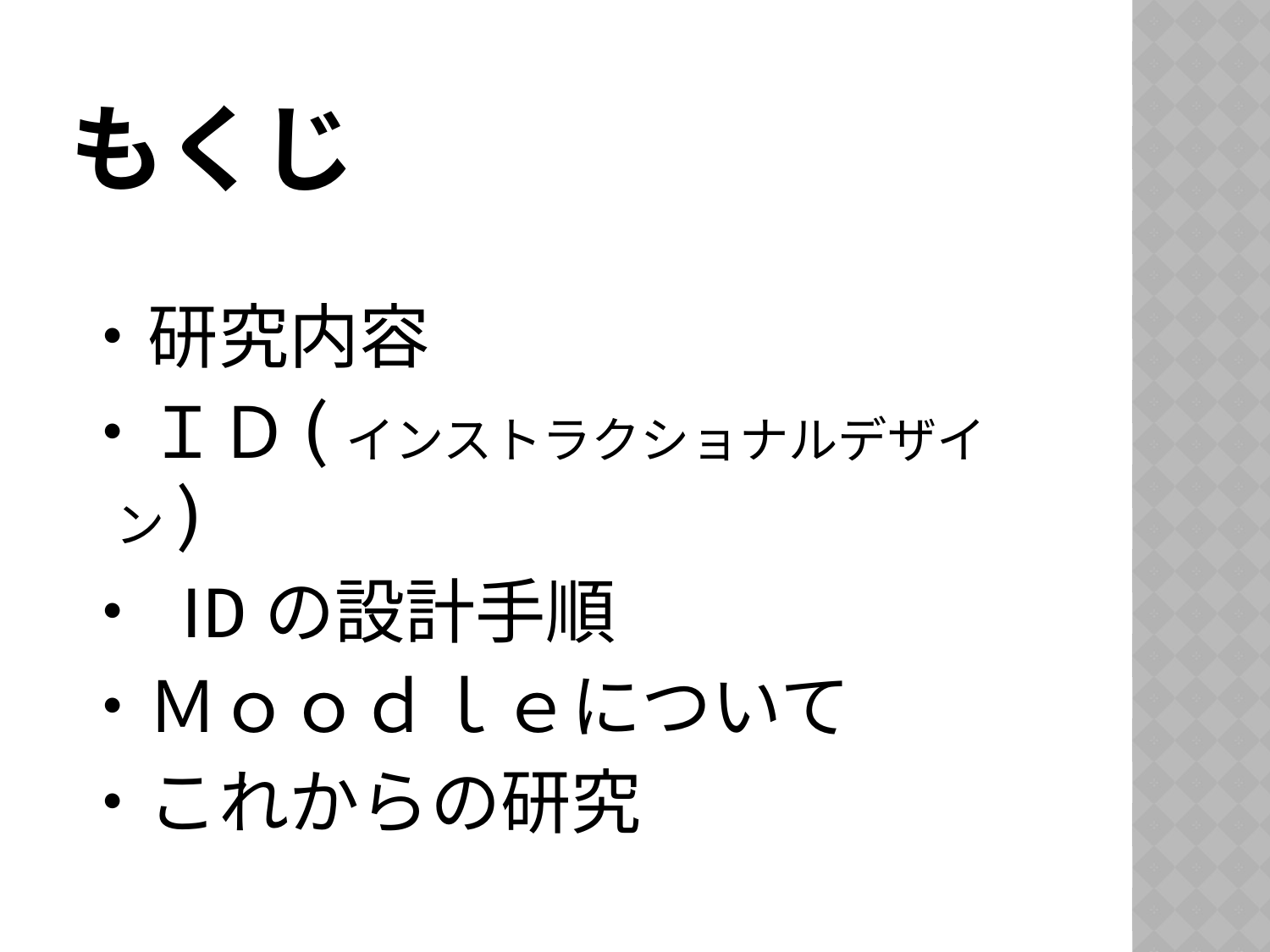

# もくじ

・研究内容
・ＩＤ(インストラクショナルデザイン)
・ IDの設計手順
・Ｍｏｏｄｌｅについて
・これからの研究